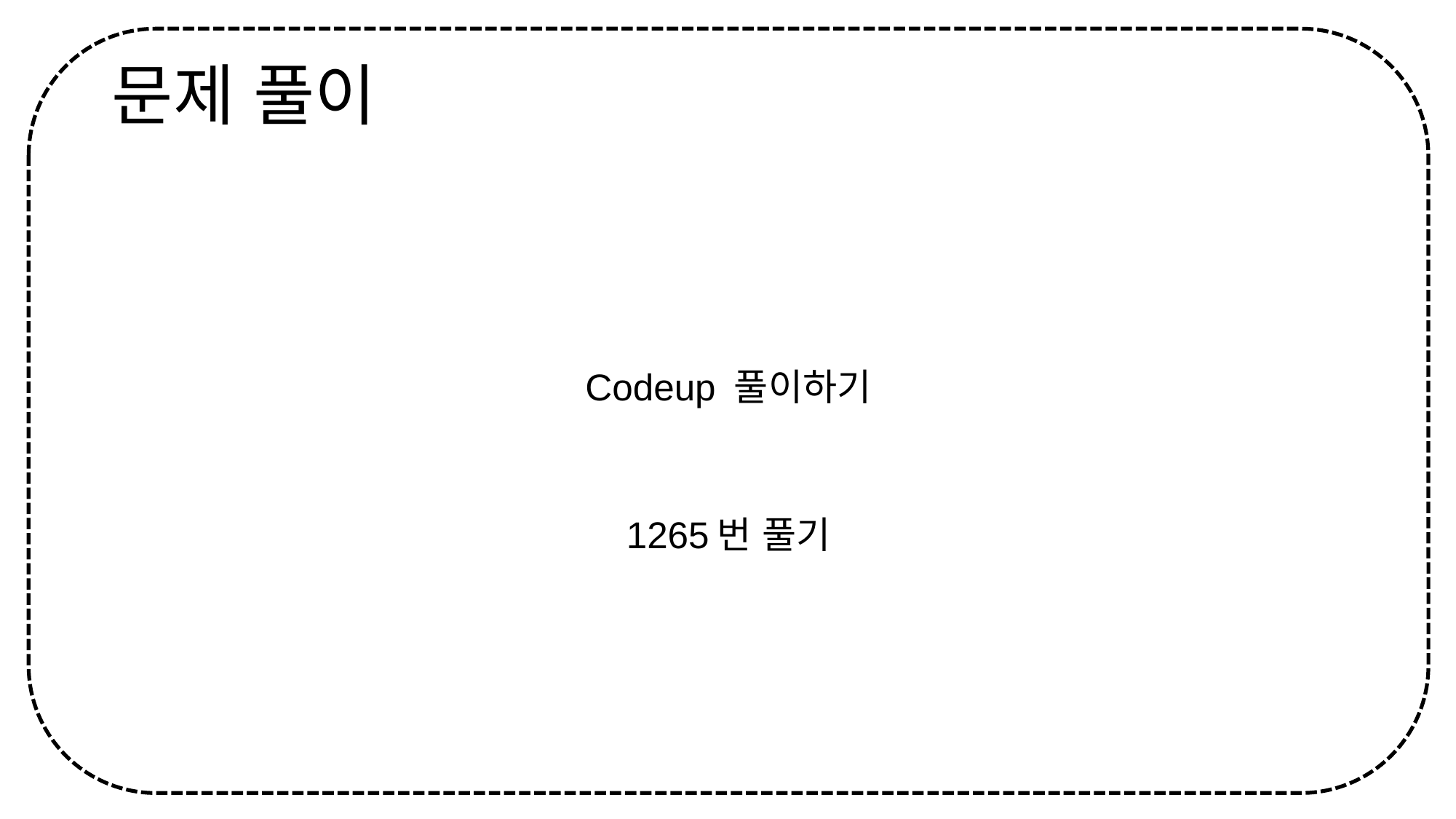

# 문제 풀이
Codeup 풀이하기
1265번 풀기